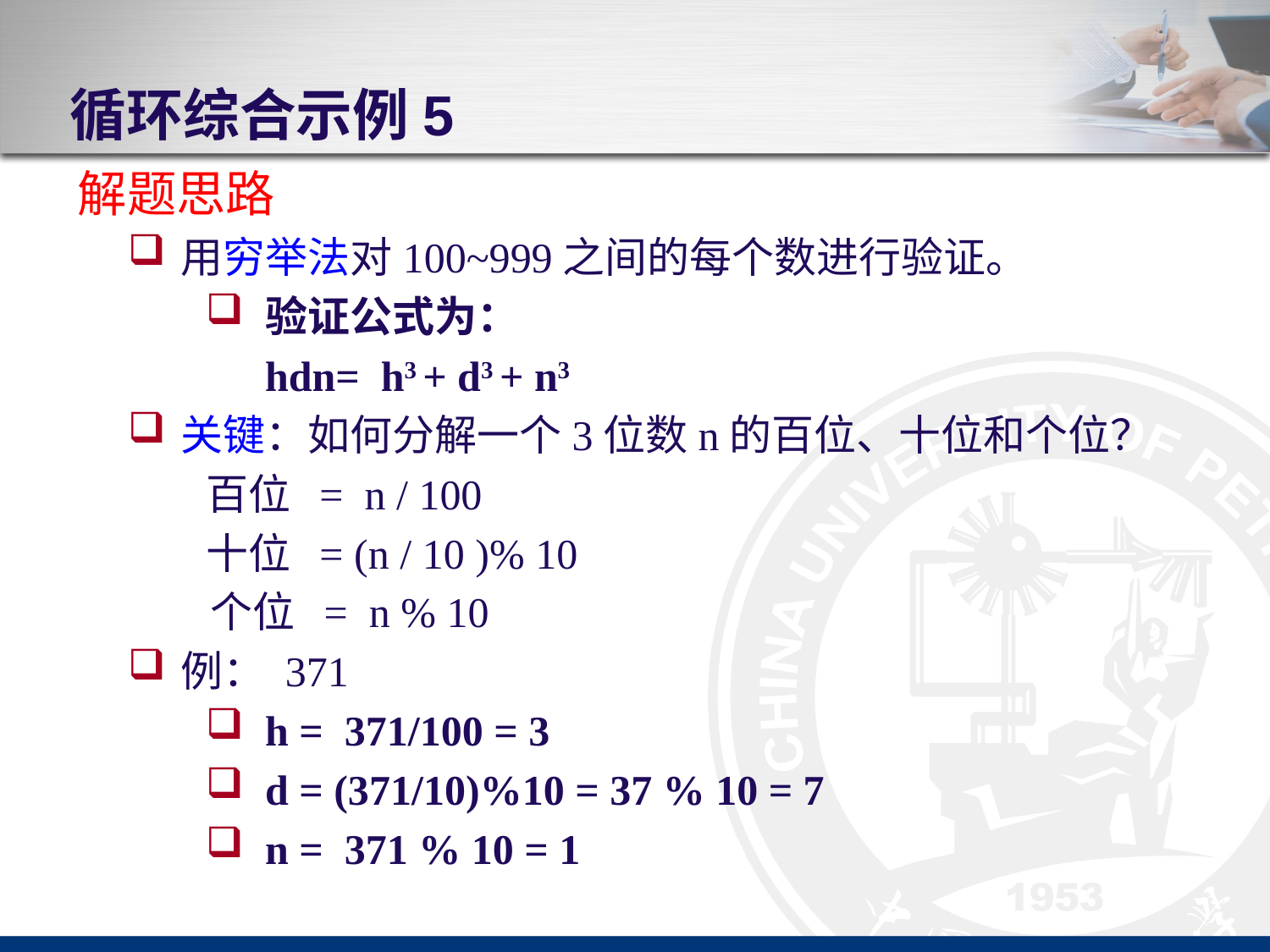

# 循环综合示例5
解题思路
用穷举法对100~999之间的每个数进行验证。
验证公式为：
	hdn=  h3 + d3 + n3
关键：如何分解一个3位数n的百位、十位和个位？
百位  =  n / 100
十位  = (n / 10 )% 10
	  个位  =  n % 10
例： 371
h =  371/100 = 3
d = (371/10)%10 = 37 % 10 = 7
n =  371 % 10 = 1